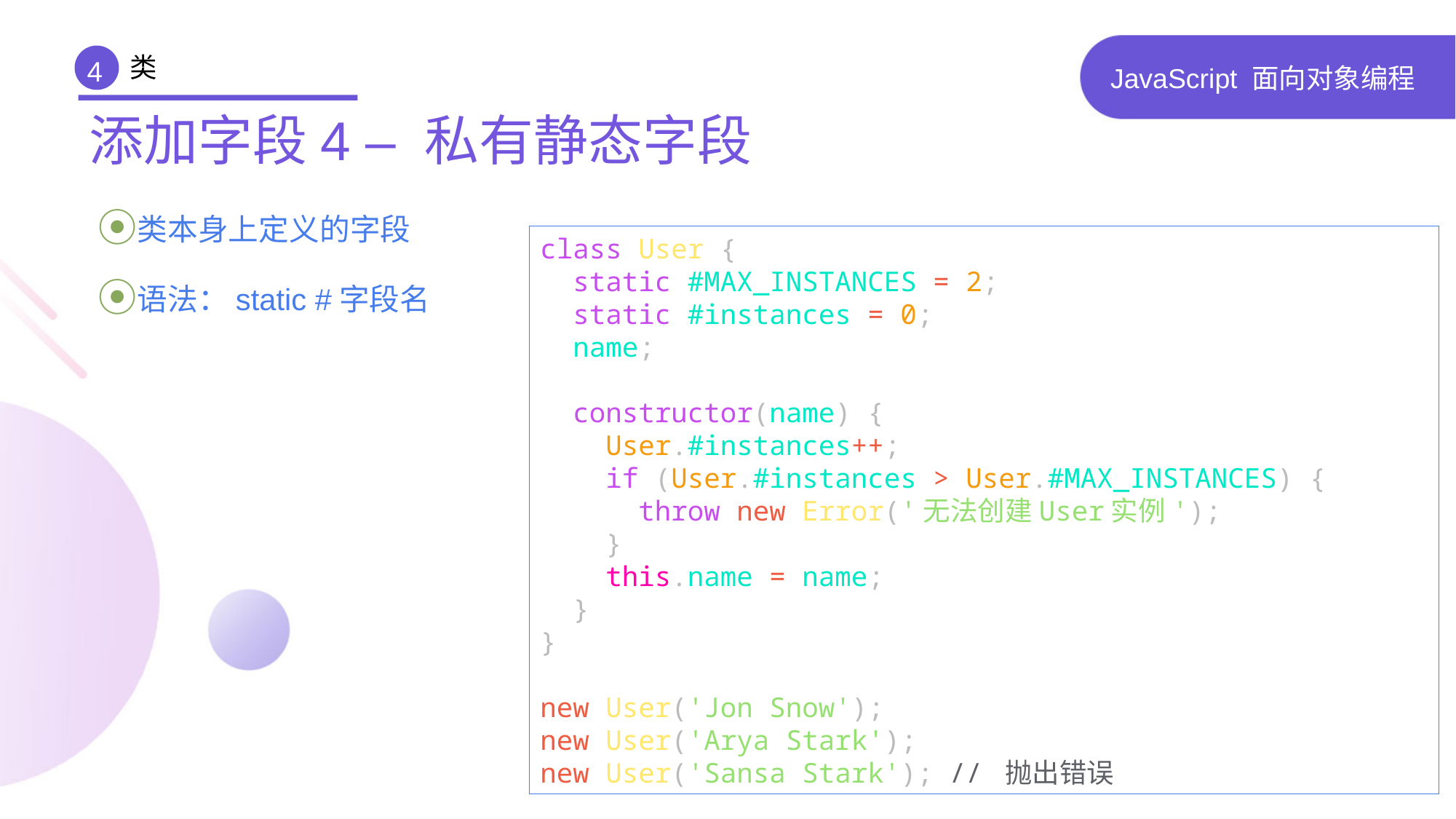

类
4
# JavaScript 面向对象编程
添加字段4 – 私有静态字段

类本身上定义的字段
语法：static #字段名

class User {
  static #MAX_INSTANCES = 2;
  static #instances = 0;
  name;
  constructor(name) {
    User.#instances++;
    if (User.#instances > User.#MAX_INSTANCES) {
      throw new Error('无法创建User实例');
    }
    this.name = name;
  }
}
new User('Jon Snow');
new User('Arya Stark');
new User('Sansa Stark'); // 抛出错误